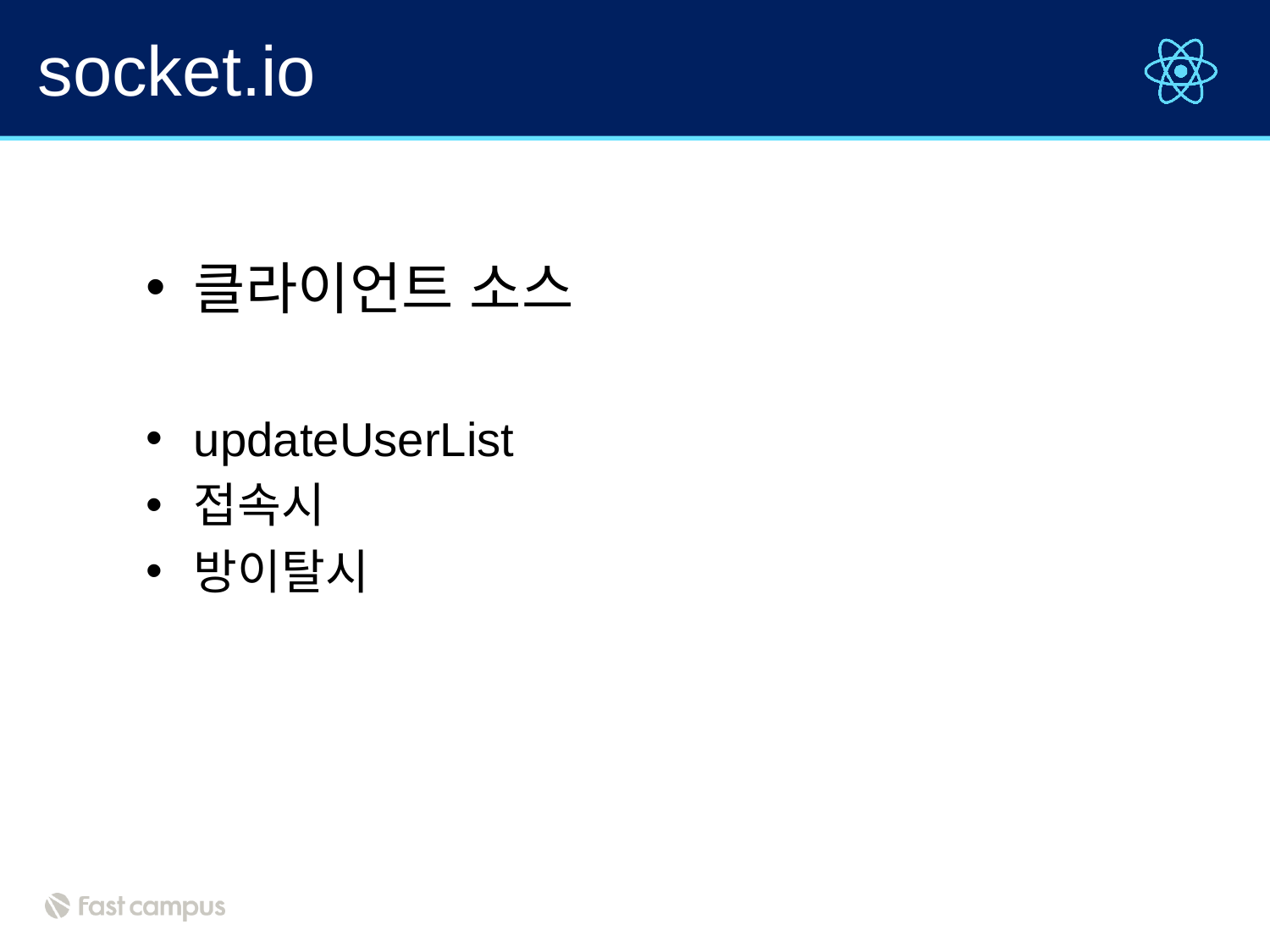

# socket.io
클라이언트 소스

updateUserList
접속시
방이탈시